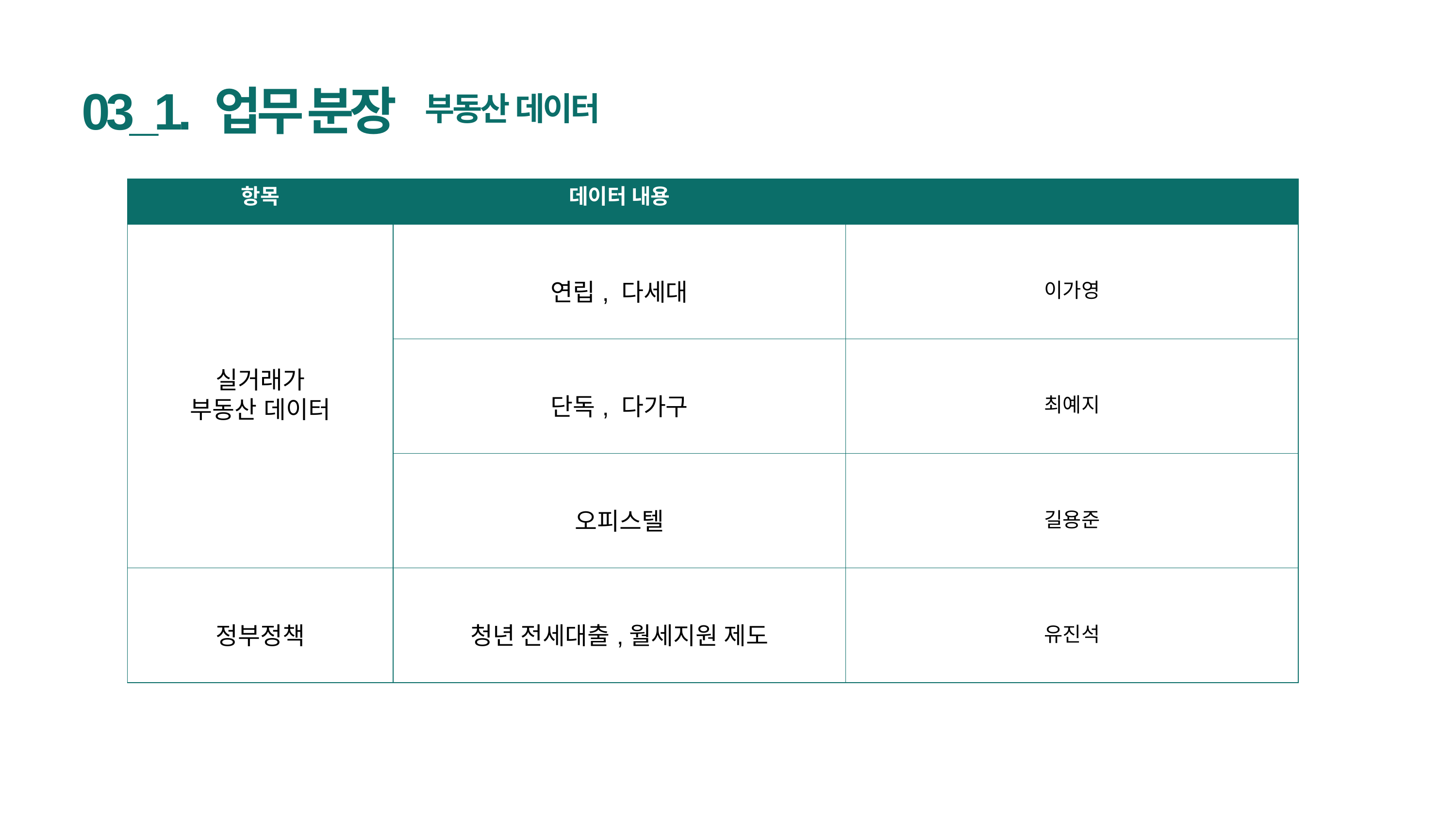

03_1. 업무 분장
부동산 데이터

| 항목 | 데이터 내용 |  |
| --- | --- | --- |
| 실거래가 부동산 데이터 | 연립, 다세대 | 이가영 |
|  | 단독, 다가구 | 최예지 |
|  | 오피스텔 | 길용준 |
| 정부정책 | 청년 전세대출,월세지원 제도 | 유진석 |